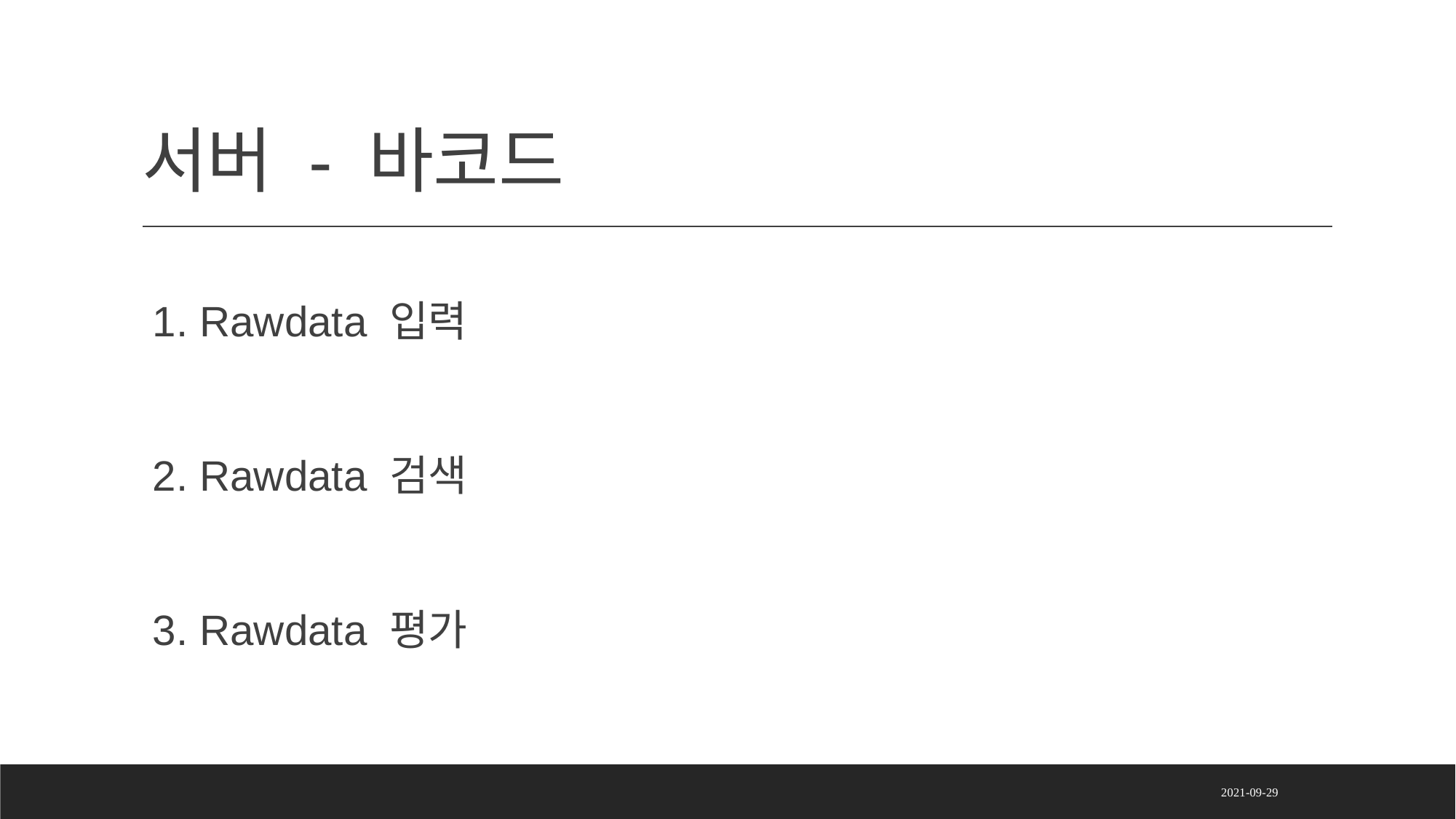

# 서버 - 바코드
1. Rawdata 입력

2. Rawdata 검색

3. Rawdata 평가

2021-09-29